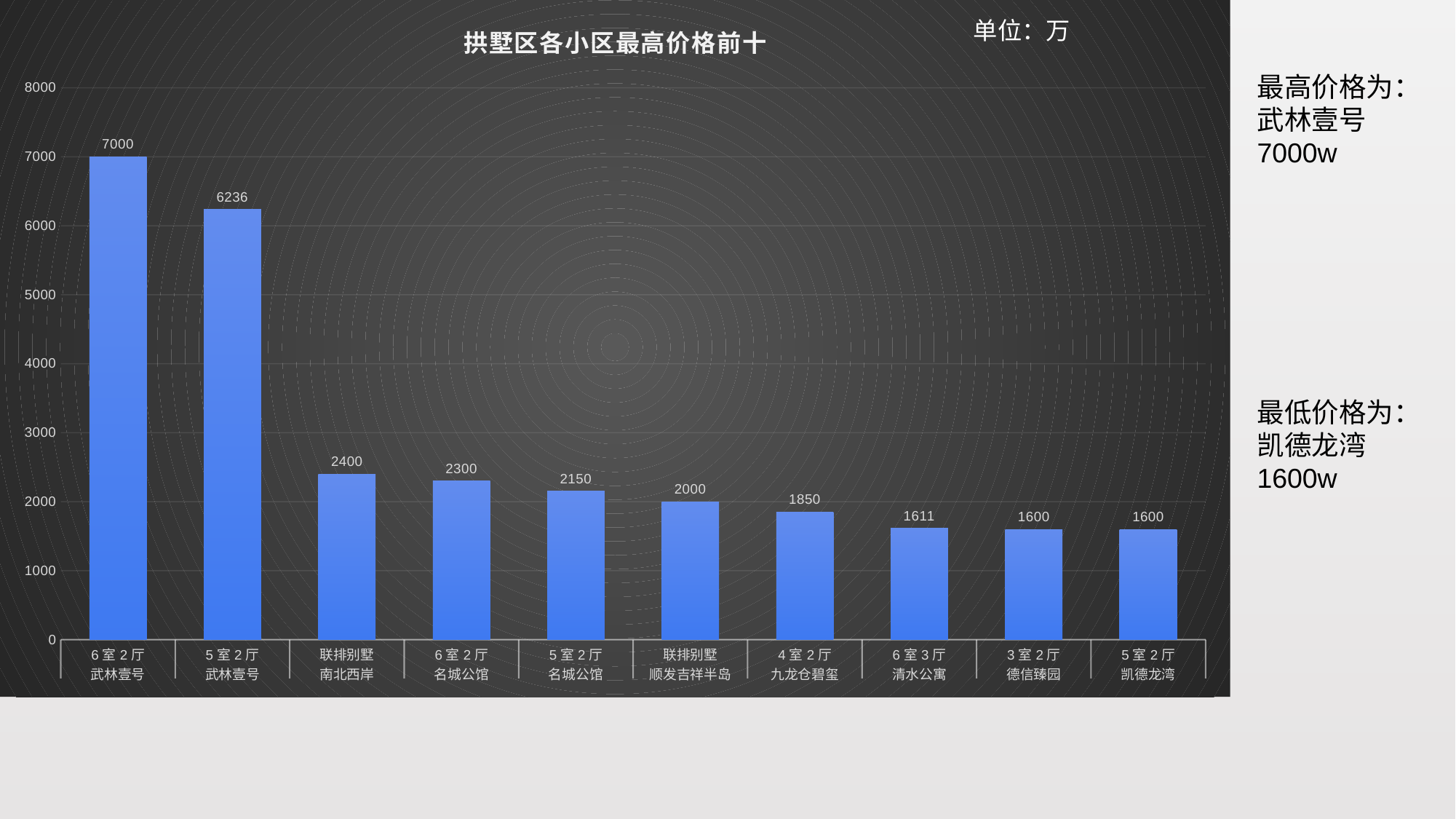

### Chart: 拱墅区各小区最高价格前十

| Category |  |
|---|---|
| 6室2厅 | 7000.0 |
| 5室2厅 | 6236.0 |
| 联排别墅 | 2400.0 |
| 6室2厅 | 2300.0 |
| 5室2厅 | 2150.0 |
| 联排别墅 | 2000.0 |
| 4室2厅 | 1850.0 |
| 6室3厅 | 1611.0 |
| 3室2厅 | 1600.0 |
| 5室2厅 | 1600.0 |
单位：万
最高价格为：
武林壹号
7000w
最低价格为：
凯德龙湾
1600w